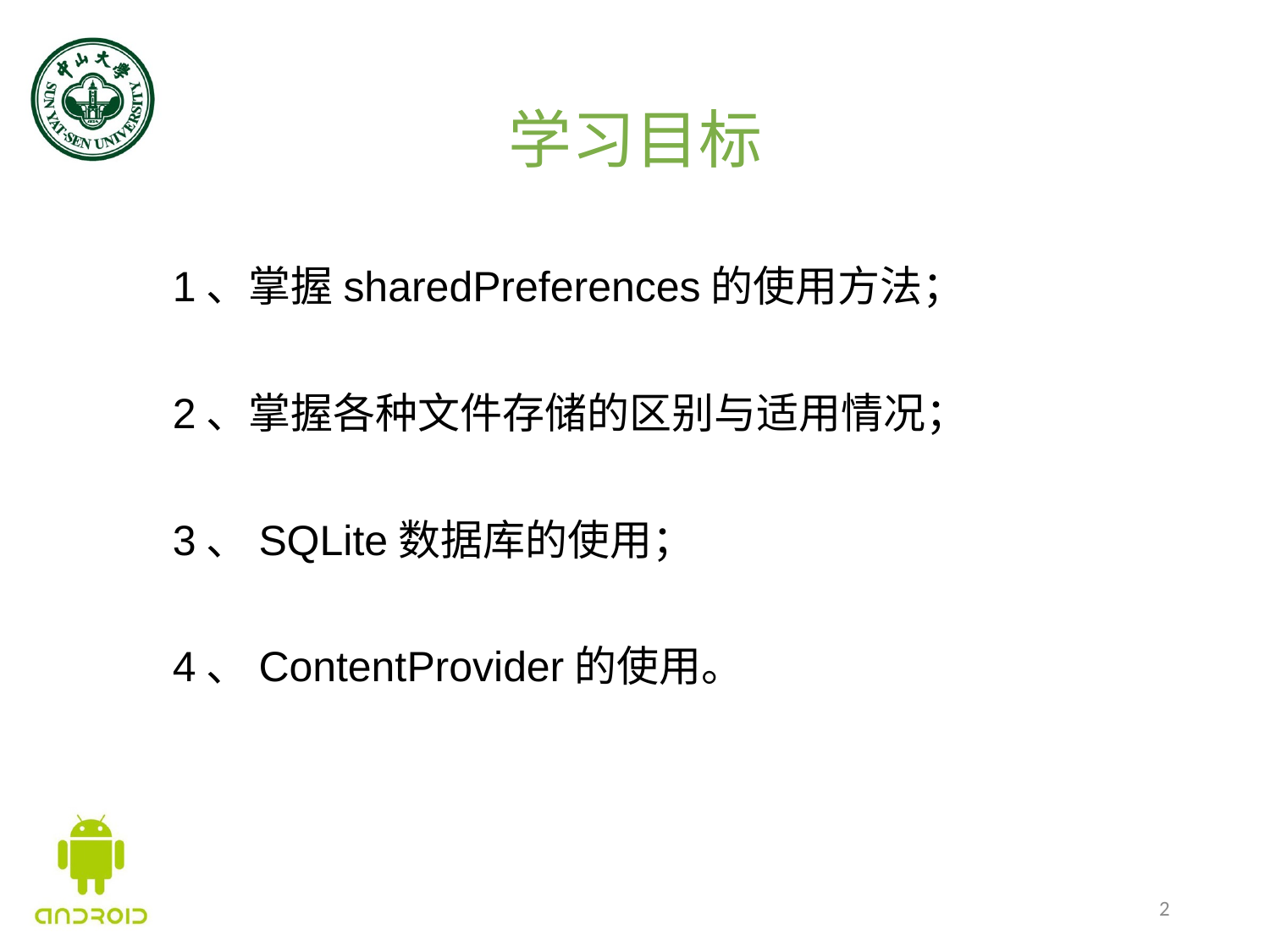

# 学习目标
1、掌握sharedPreferences的使用方法；

2、掌握各种文件存储的区别与适用情况；

3、SQLite数据库的使用；

4、ContentProvider的使用。
2